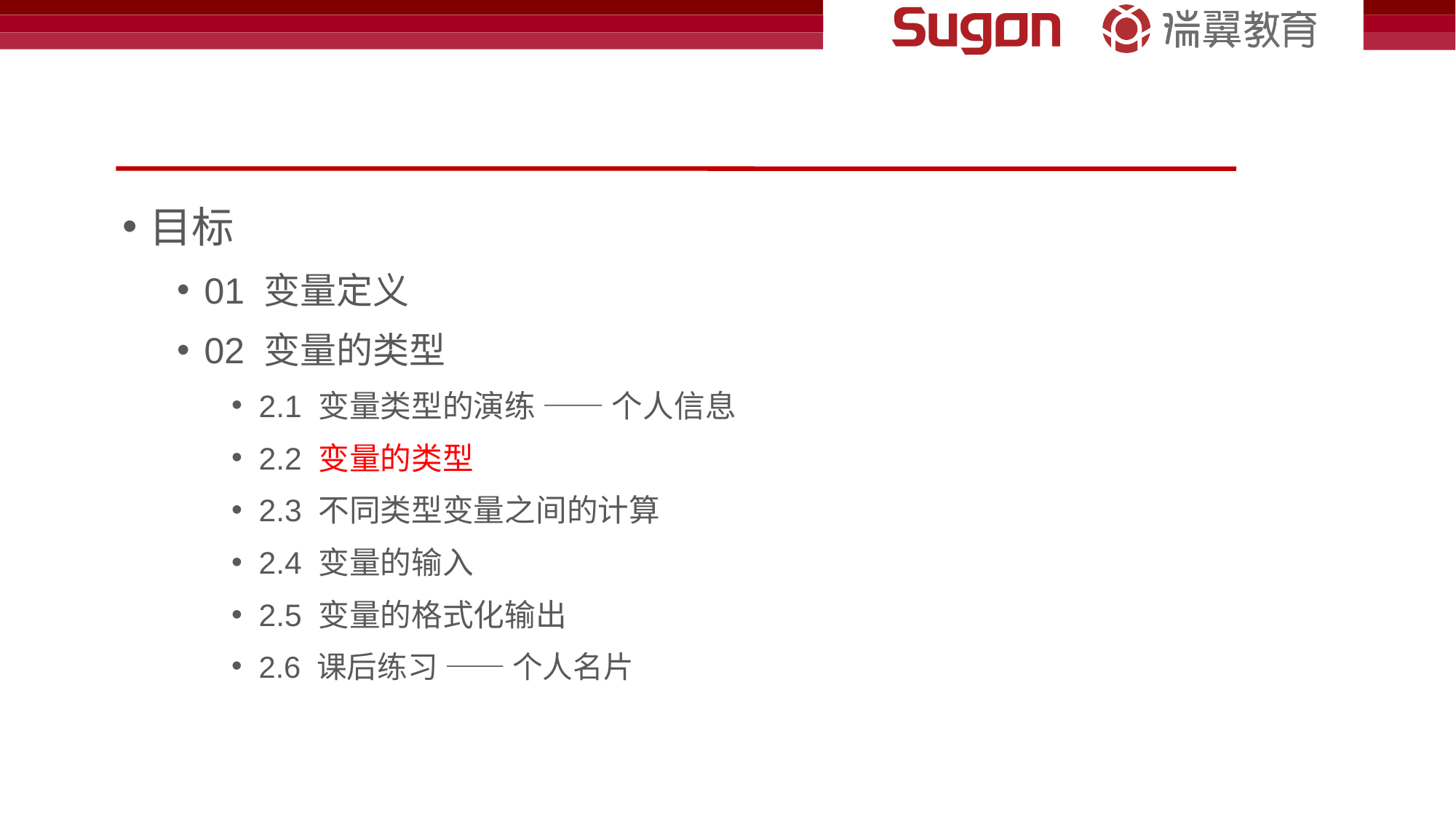

#
目标
01 变量定义
02 变量的类型
2.1 变量类型的演练 —— 个人信息
2.2 变量的类型
2.3 不同类型变量之间的计算
2.4 变量的输入
2.5 变量的格式化输出
2.6 课后练习 —— 个人名片